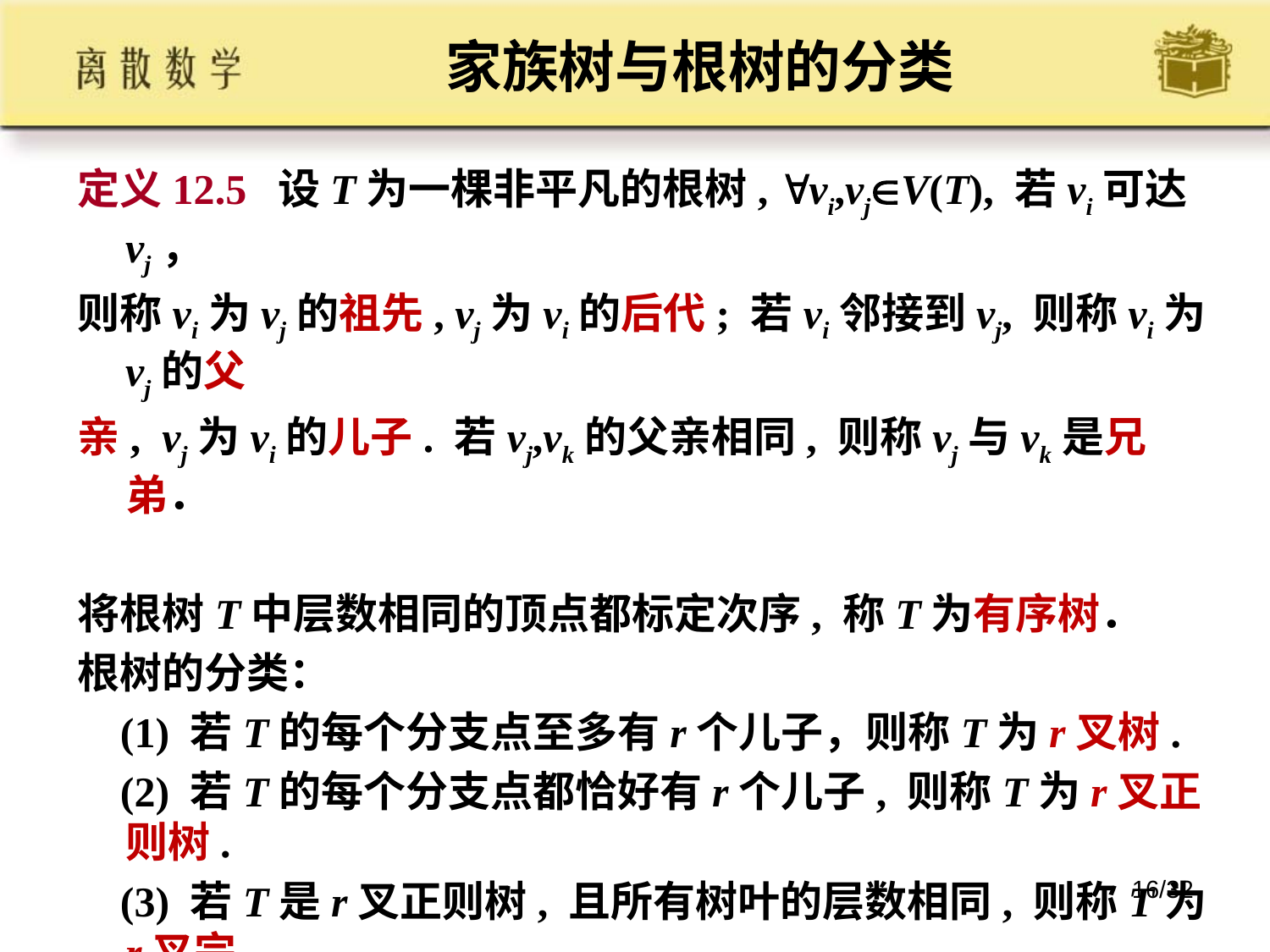

# 家族树与根树的分类
定义12.5  设T为一棵非平凡的根树, ∀vi,vj∈V(T), 若vi可达vj，
则称vi为vj的祖先, vj为vi的后代; 若vi邻接到vj, 则称vi为vj的父
亲,  vj为vi的儿子. 若vj,vk的父亲相同, 则称vj与vk是兄弟．

将根树T中层数相同的顶点都标定次序, 称T为有序树．
根树的分类：
    (1) 若T的每个分支点至多有r个儿子，则称T为r叉树.
    (2) 若T的每个分支点都恰好有r个儿子, 则称T为r叉正则树.
    (3) 若T是r叉正则树, 且所有树叶的层数相同, 则称T为r叉完
全正则树.
有序的r叉树, r叉正则树,  r叉完全正则树分别称作 r叉有序树,
r叉正则有序树,  r叉完全正则有序树．

16/32